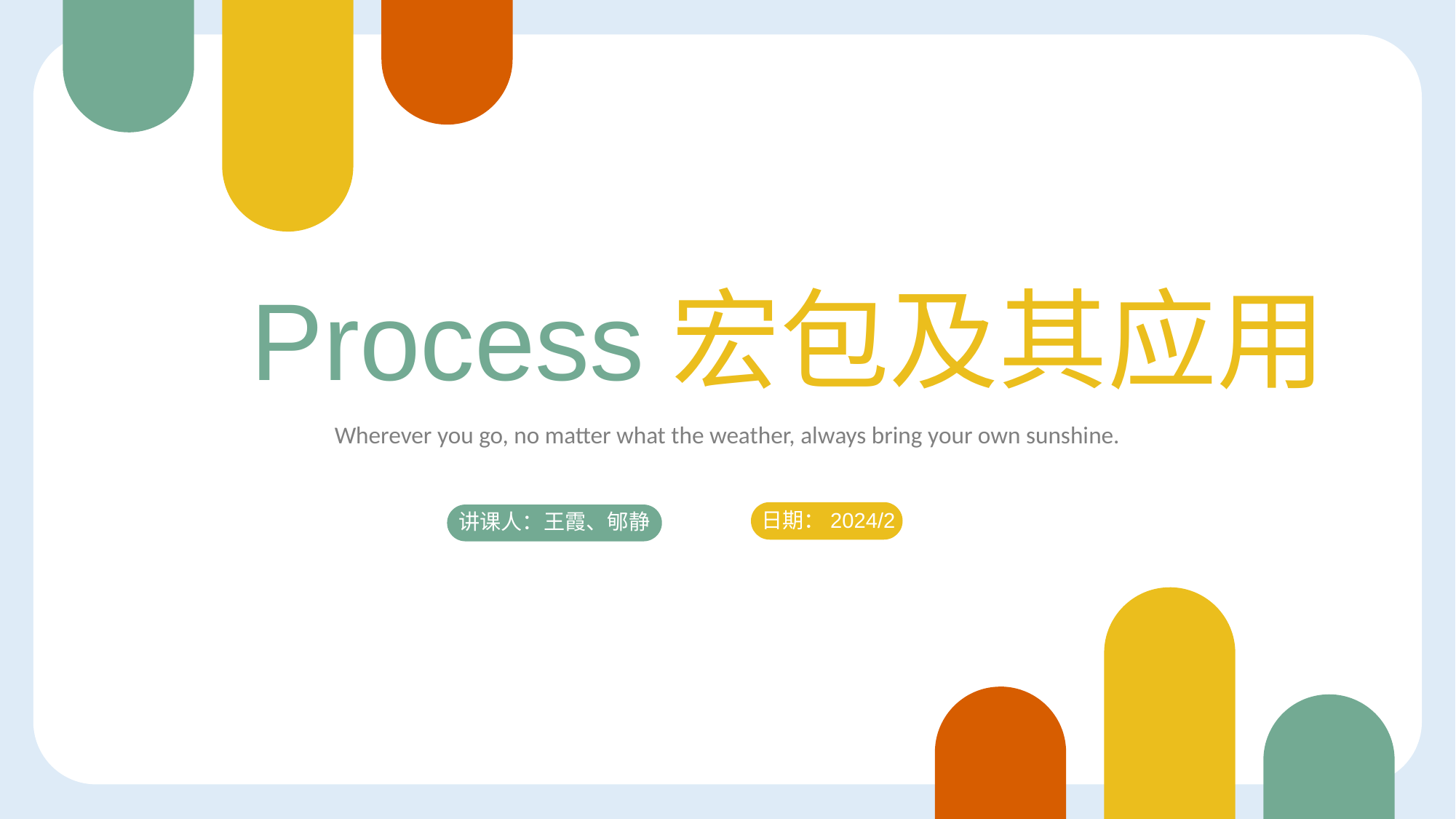

Process宏包及其应用
Wherever you go, no matter what the weather, always bring your own sunshine.
日期：2024/2

讲课人：王霞、郇静